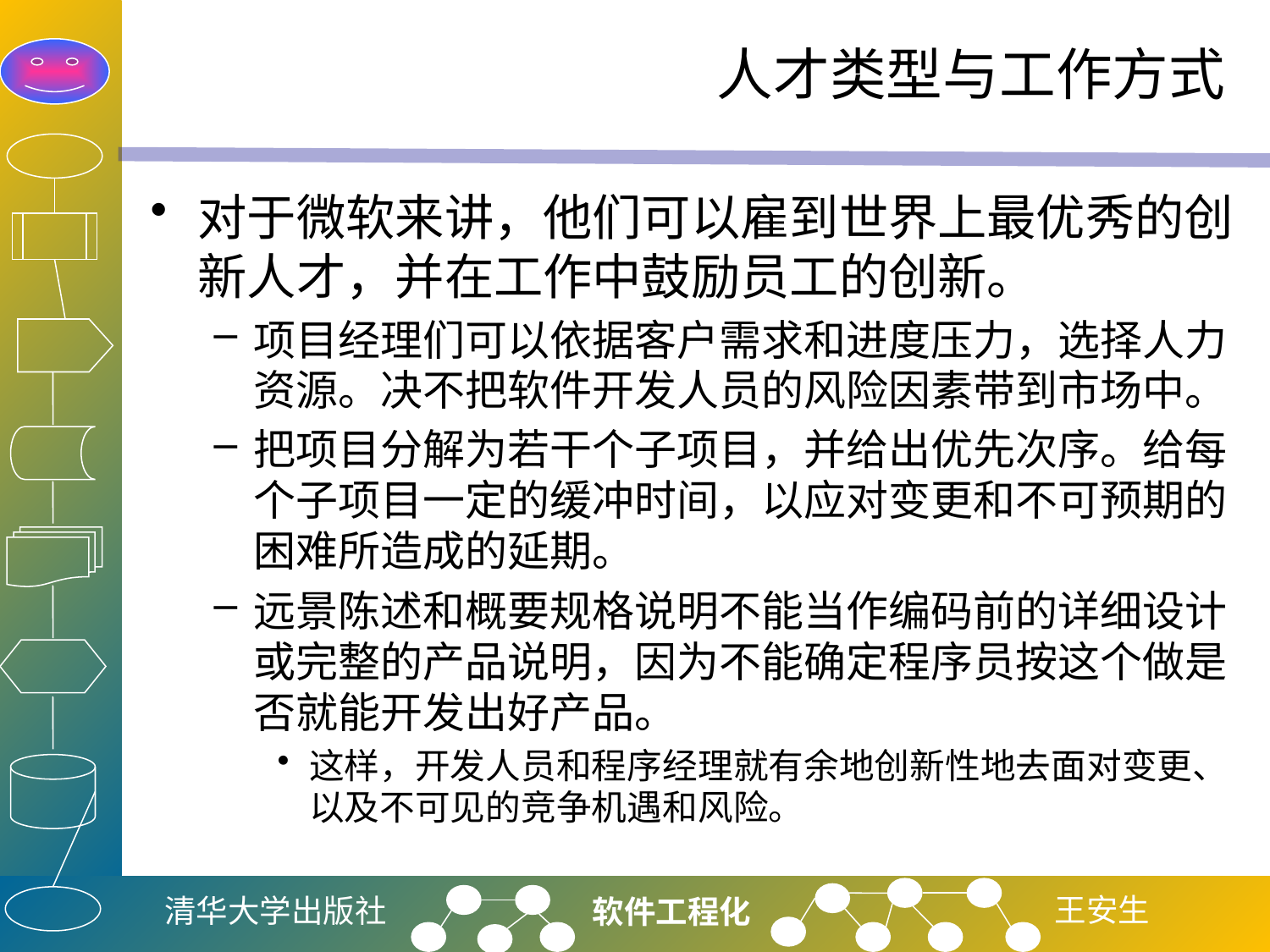

# 人才类型与工作方式
对于微软来讲，他们可以雇到世界上最优秀的创新人才，并在工作中鼓励员工的创新。
项目经理们可以依据客户需求和进度压力，选择人力资源。决不把软件开发人员的风险因素带到市场中。
把项目分解为若干个子项目，并给出优先次序。给每个子项目一定的缓冲时间，以应对变更和不可预期的困难所造成的延期。
远景陈述和概要规格说明不能当作编码前的详细设计或完整的产品说明，因为不能确定程序员按这个做是否就能开发出好产品。
这样，开发人员和程序经理就有余地创新性地去面对变更、以及不可见的竞争机遇和风险。